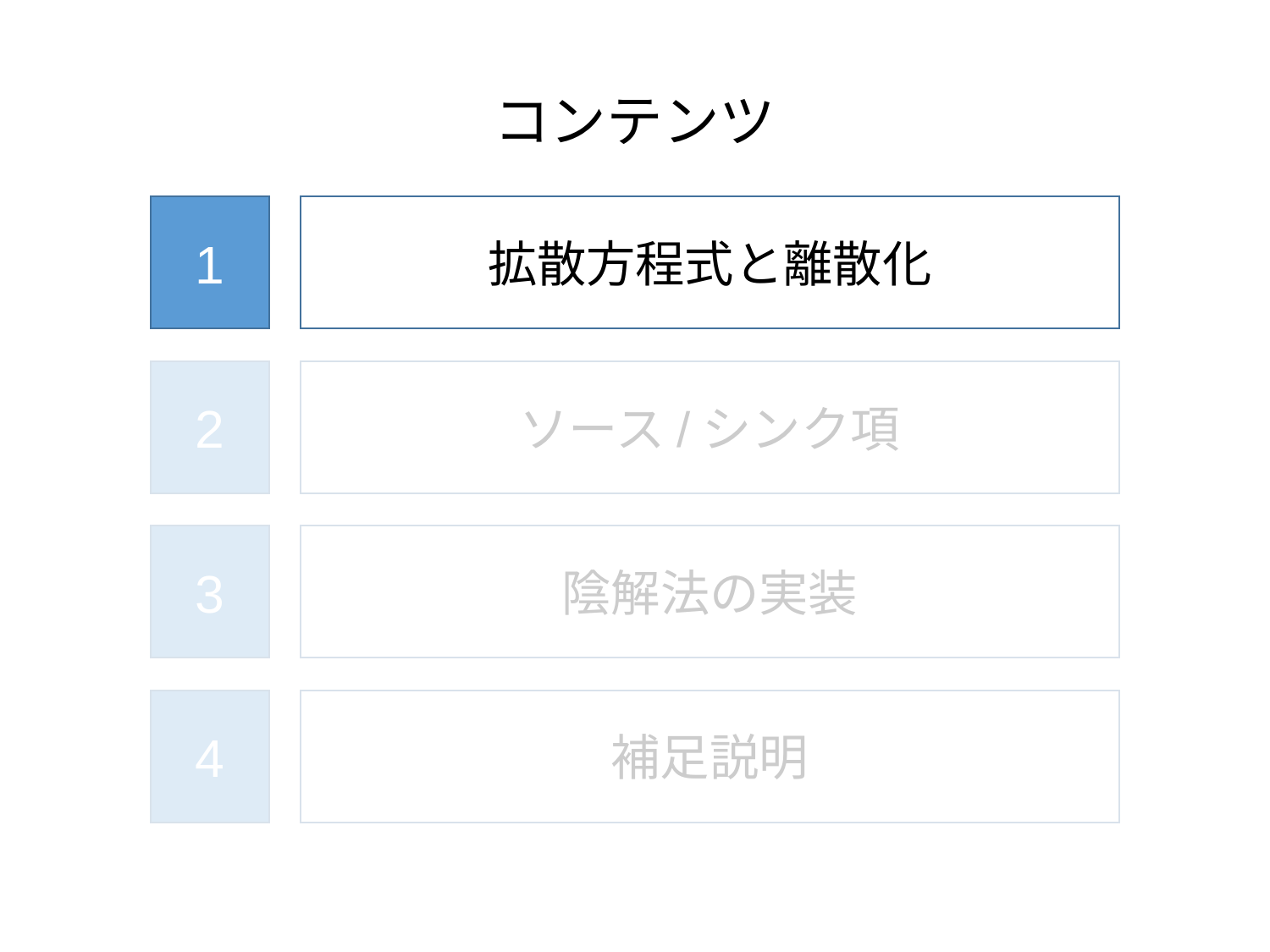

コンテンツ
1
拡散方程式と離散化

2
ソース/シンク項
3
陰解法の実装
4
補足説明